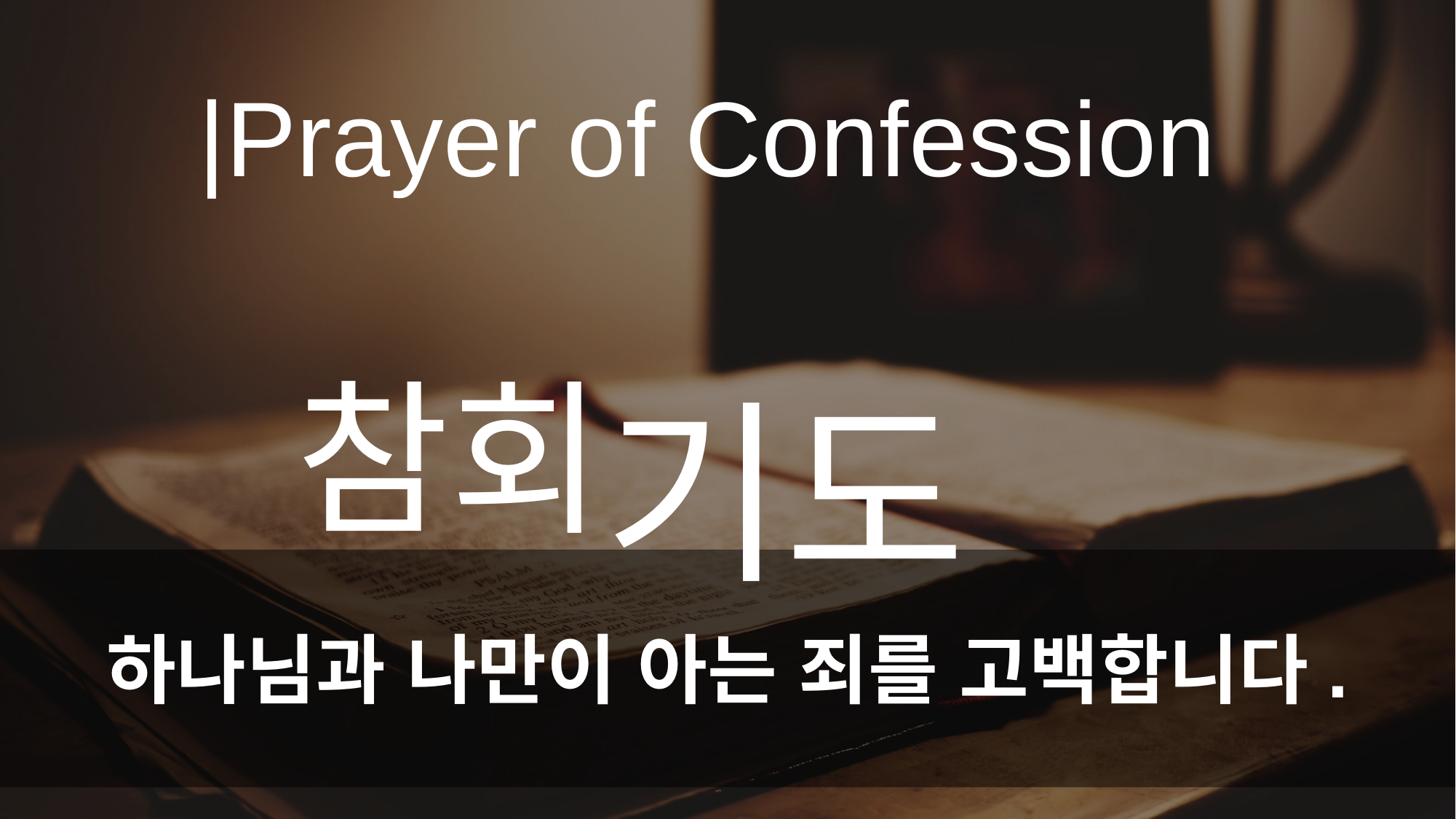

|Prayer of Confession
참회기도

하나님과 나만이 아는 죄를 고백합니다.